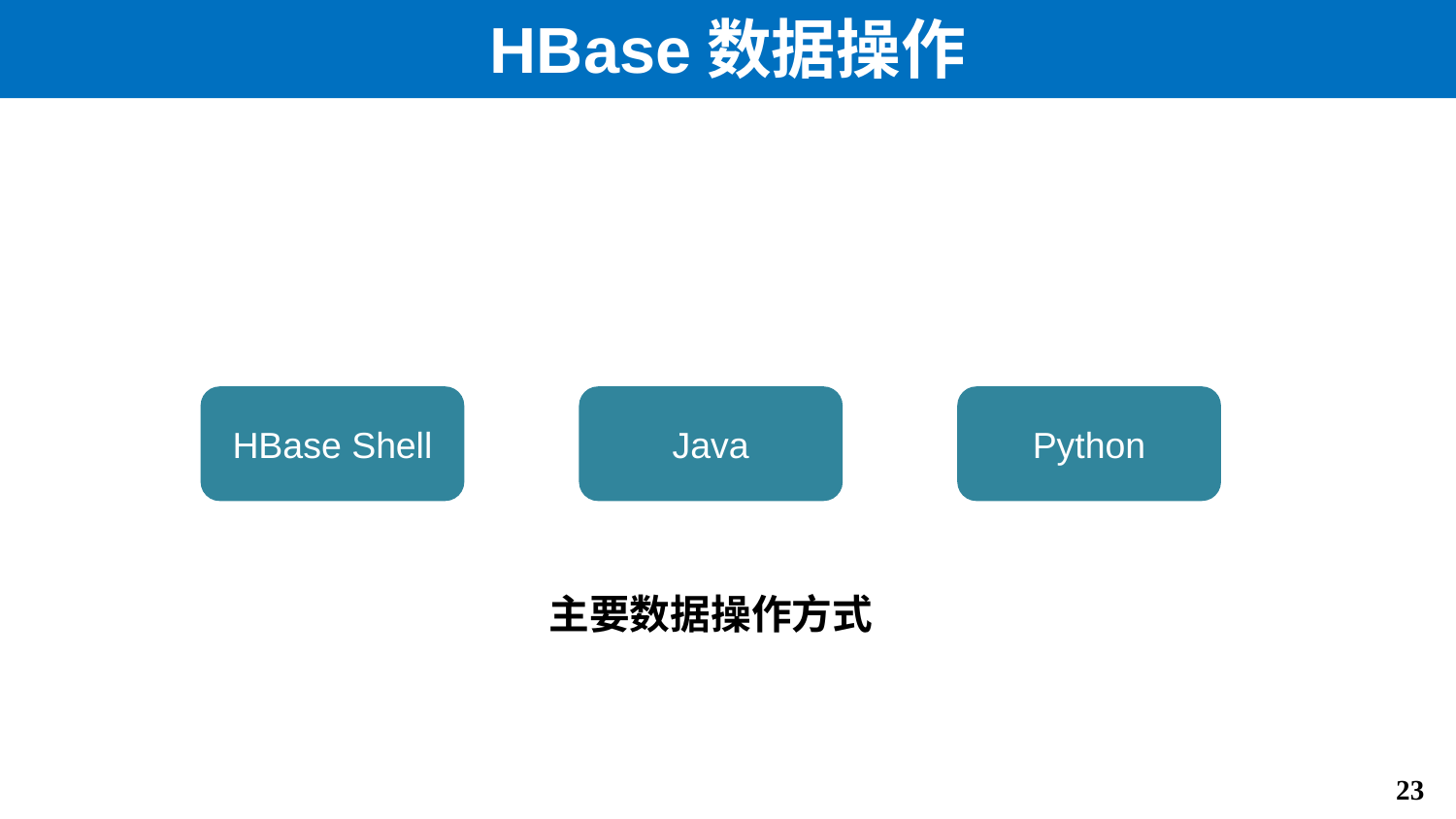

# HBase数据操作
HBase Shell
Java
Python
主要数据操作方式